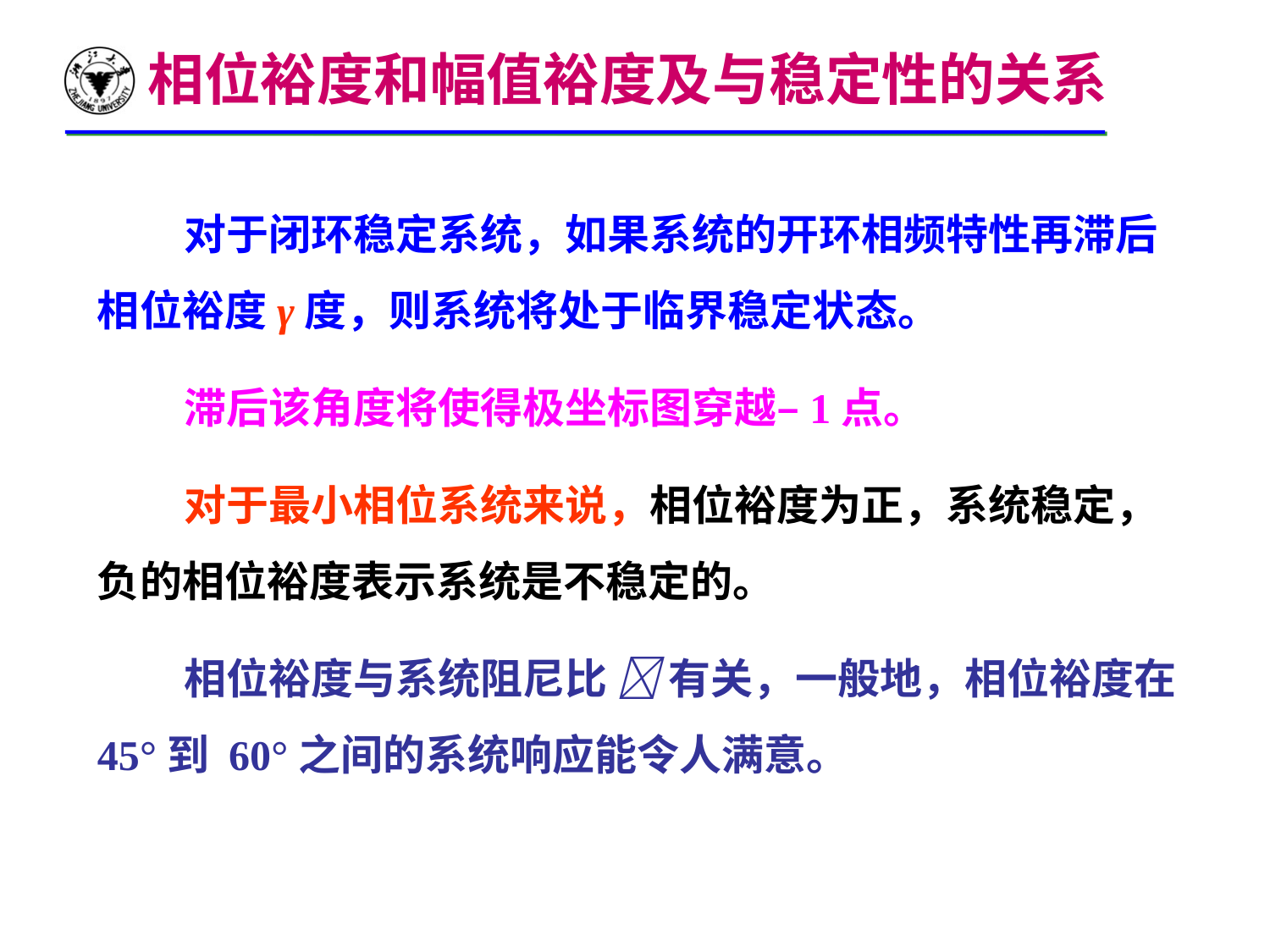

相位裕度和幅值裕度及与稳定性的关系
        对于闭环稳定系统，如果系统的开环相频特性再滞后相位裕度γ度，则系统将处于临界稳定状态。
        滞后该角度将使得极坐标图穿越–1点。
        对于最小相位系统来说，相位裕度为正，系统稳定，负的相位裕度表示系统是不稳定的。
        相位裕度与系统阻尼比 ζ 有关，一般地，相位裕度在45°到 60°之间的系统响应能令人满意。